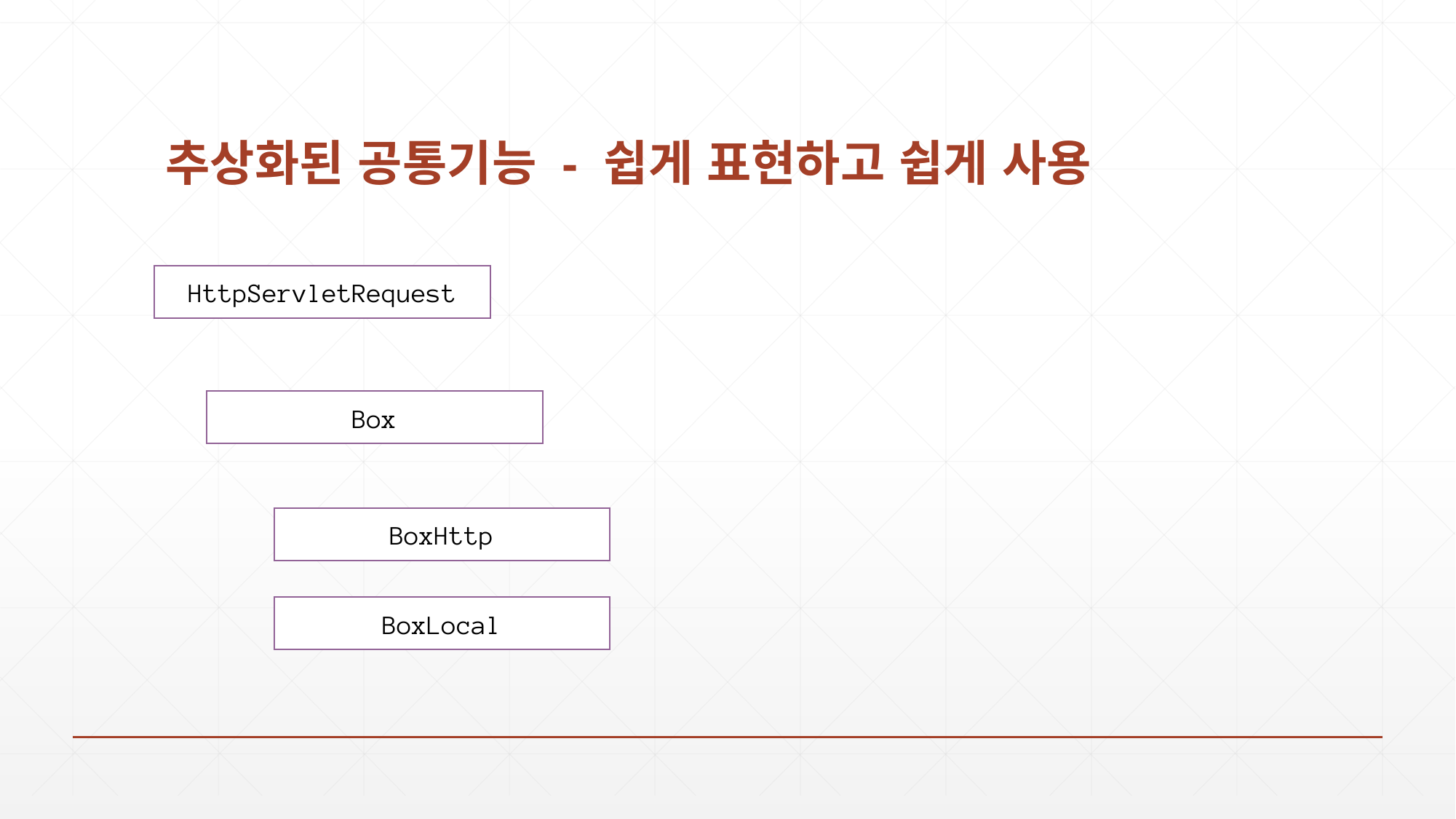

# 추상화된 공통기능 - 쉽게 표현하고 쉽게 사용
HttpServletRequest
Box
BoxHttp
BoxLocal